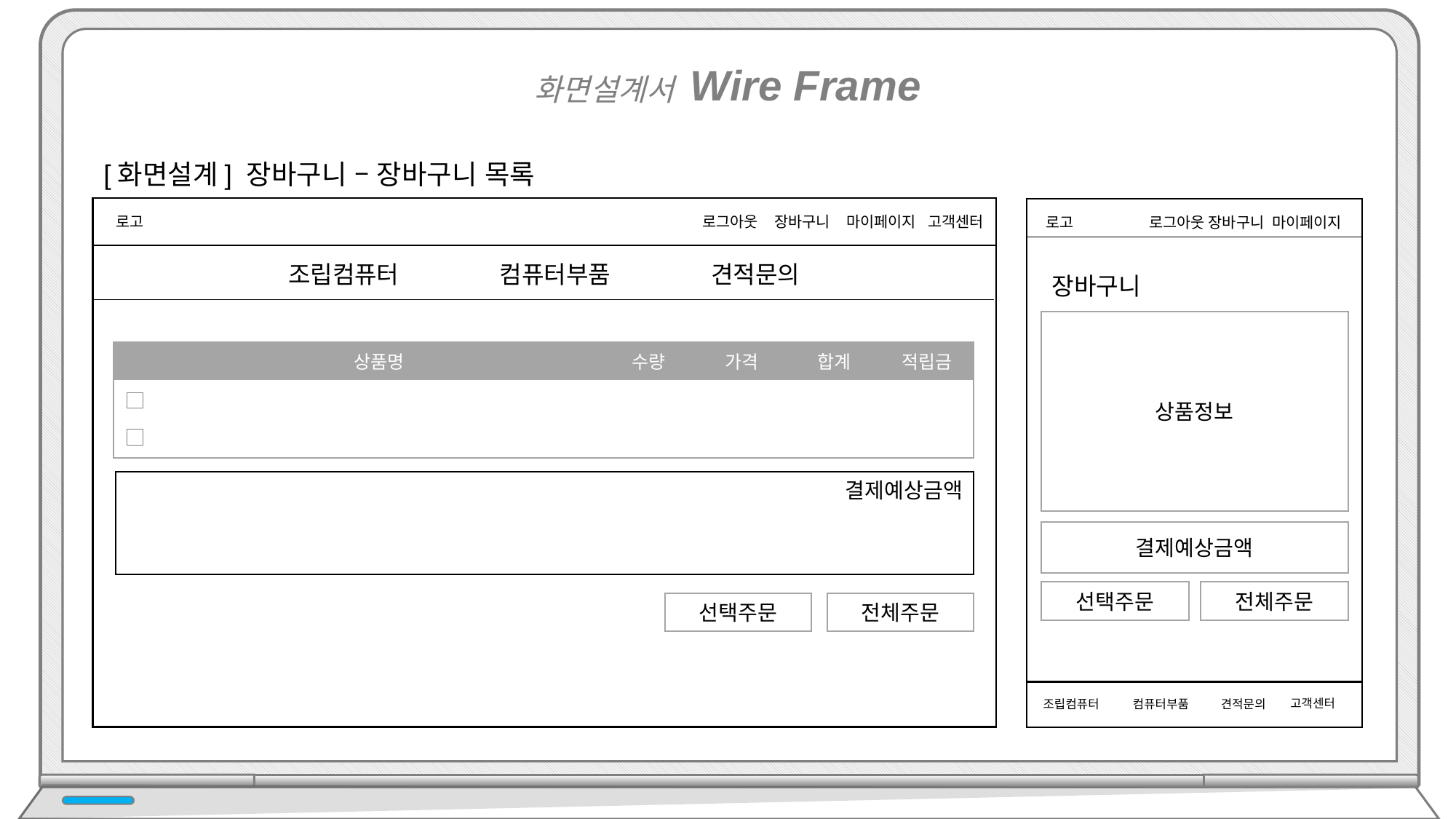

화면설계서 Wire Frame
[화면설계] 장바구니 – 장바구니 목록

로그아웃    장바구니    마이페이지   고객센터
로고
로고
로그아웃 장바구니  마이페이지
조립컴퓨터               컴퓨터부품               견적문의
장바구니
상품정보
|  | 상품명 | 수량 | 가격 | 합계 | 적립금 |
| --- | --- | --- | --- | --- | --- |
|  |  |  |  |  |  |
|  |  |  |  |  |  |

결제예상금액
결제예상금액
선택주문
전체주문
선택주문
전체주문

고객센터
견적문의
조립컴퓨터
컴퓨터부품